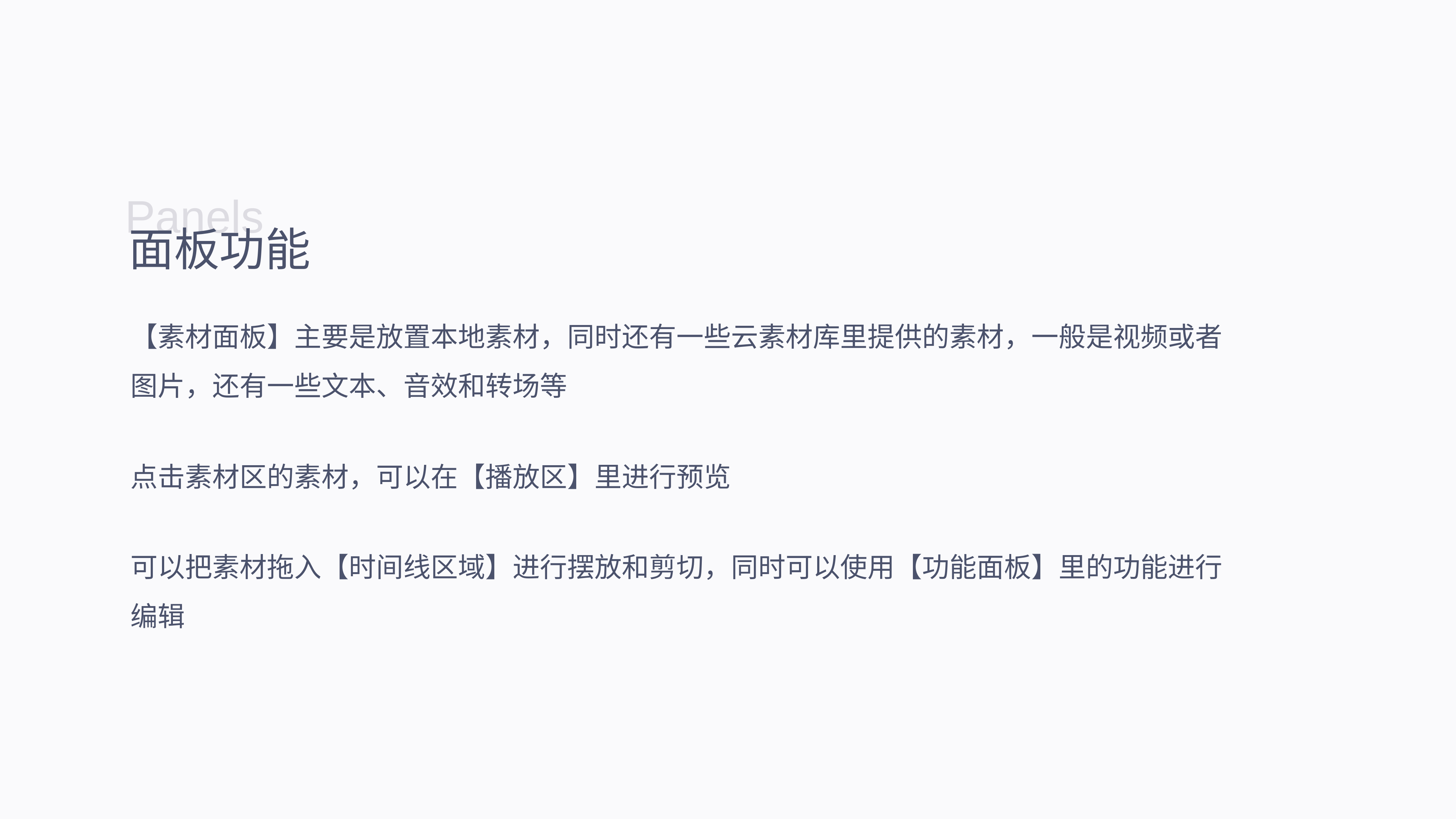

Panels
面板功能
【素材面板】主要是放置本地素材，同时还有一些云素材库里提供的素材，一般是视频或者图片，还有一些文本、音效和转场等
点击素材区的素材，可以在【播放区】里进行预览
可以把素材拖入【时间线区域】进行摆放和剪切，同时可以使用【功能面板】里的功能进行编辑